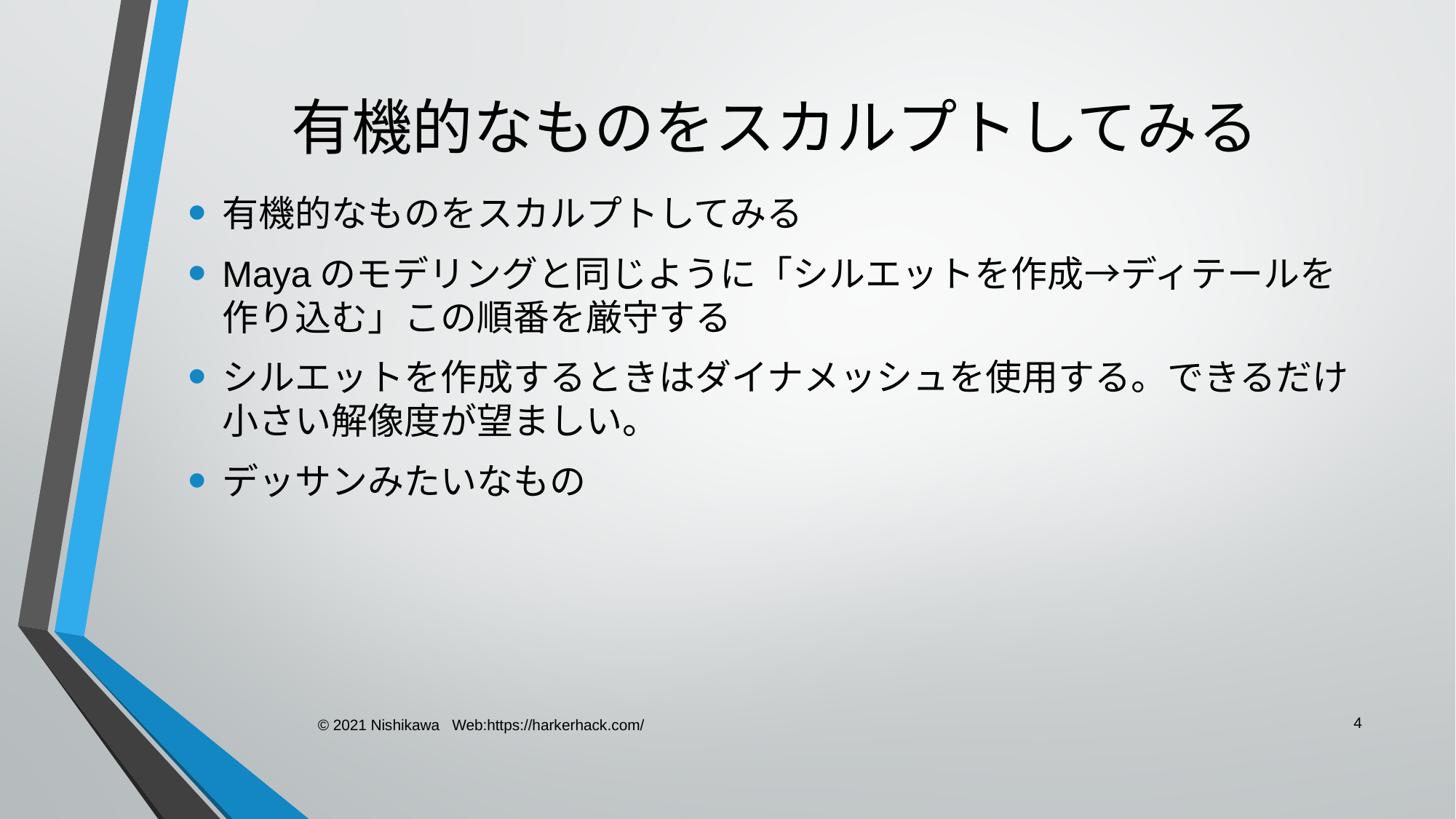

# 有機的なものをスカルプトしてみる
有機的なものをスカルプトしてみる
Mayaのモデリングと同じように「シルエットを作成→ディテールを作り込む」この順番を厳守する
シルエットを作成するときはダイナメッシュを使用する。できるだけ小さい解像度が望ましい。
デッサンみたいなもの

4
© 2021 Nishikawa   Web:https://harkerhack.com/